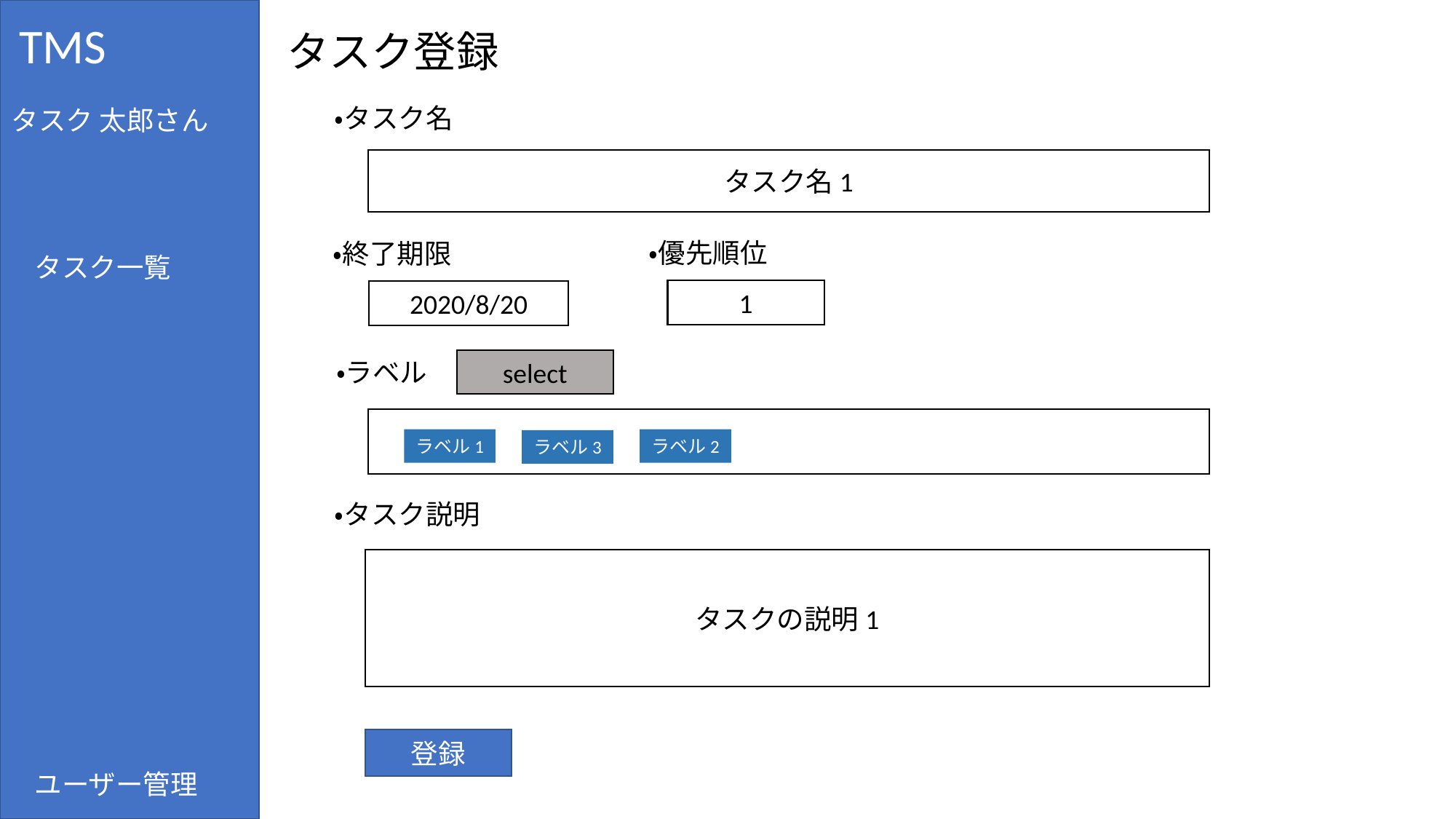

TMS
タスク 太郎さん
ユーザー管理
タスク一覧
タスク 太郎さん
タスク登録
・タスク名
タスク名1
ユーザー管理
・優先順位
・終了期限
1
2020/8/20
・ラベル
select

ラベル1
ラベル2
ラベル3
・タスク説明
タスクの説明1
登録